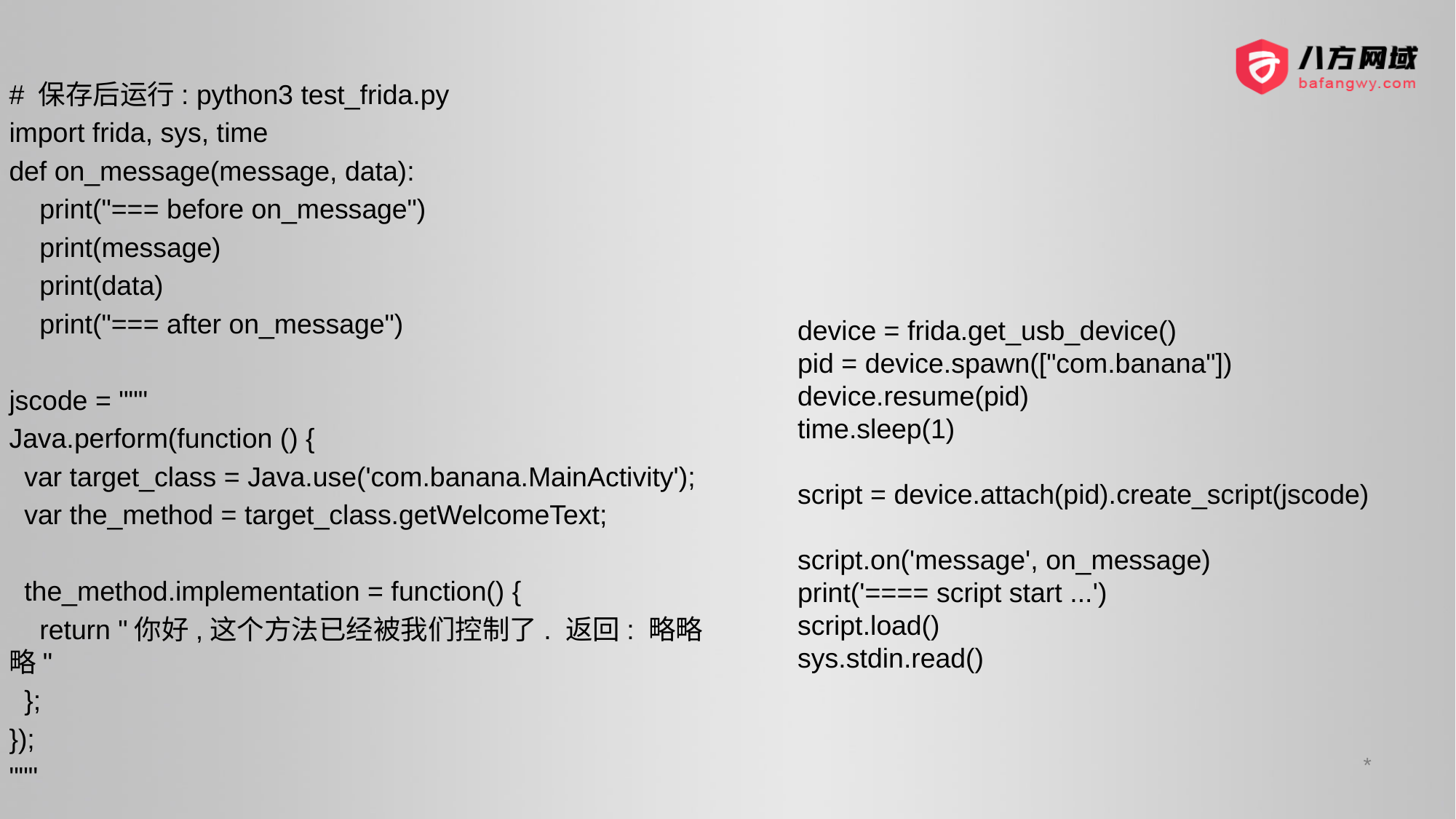

# 保存后运行: python3 test_frida.py
import frida, sys, time
def on_message(message, data):
    print("=== before on_message")
    print(message)
    print(data)
    print("=== after on_message")

jscode = """
Java.perform(function () {
  var target_class = Java.use('com.banana.MainActivity');
  var the_method = target_class.getWelcomeText;

  the_method.implementation = function() {
    return "你好,这个方法已经被我们控制了. 返回: 略略略"
  };
});
"""

device = frida.get_usb_device()
pid = device.spawn(["com.banana"])
device.resume(pid)
time.sleep(1)

script = device.attach(pid).create_script(jscode)

script.on('message', on_message)
print('==== script start ...')
script.load()
sys.stdin.read()
*